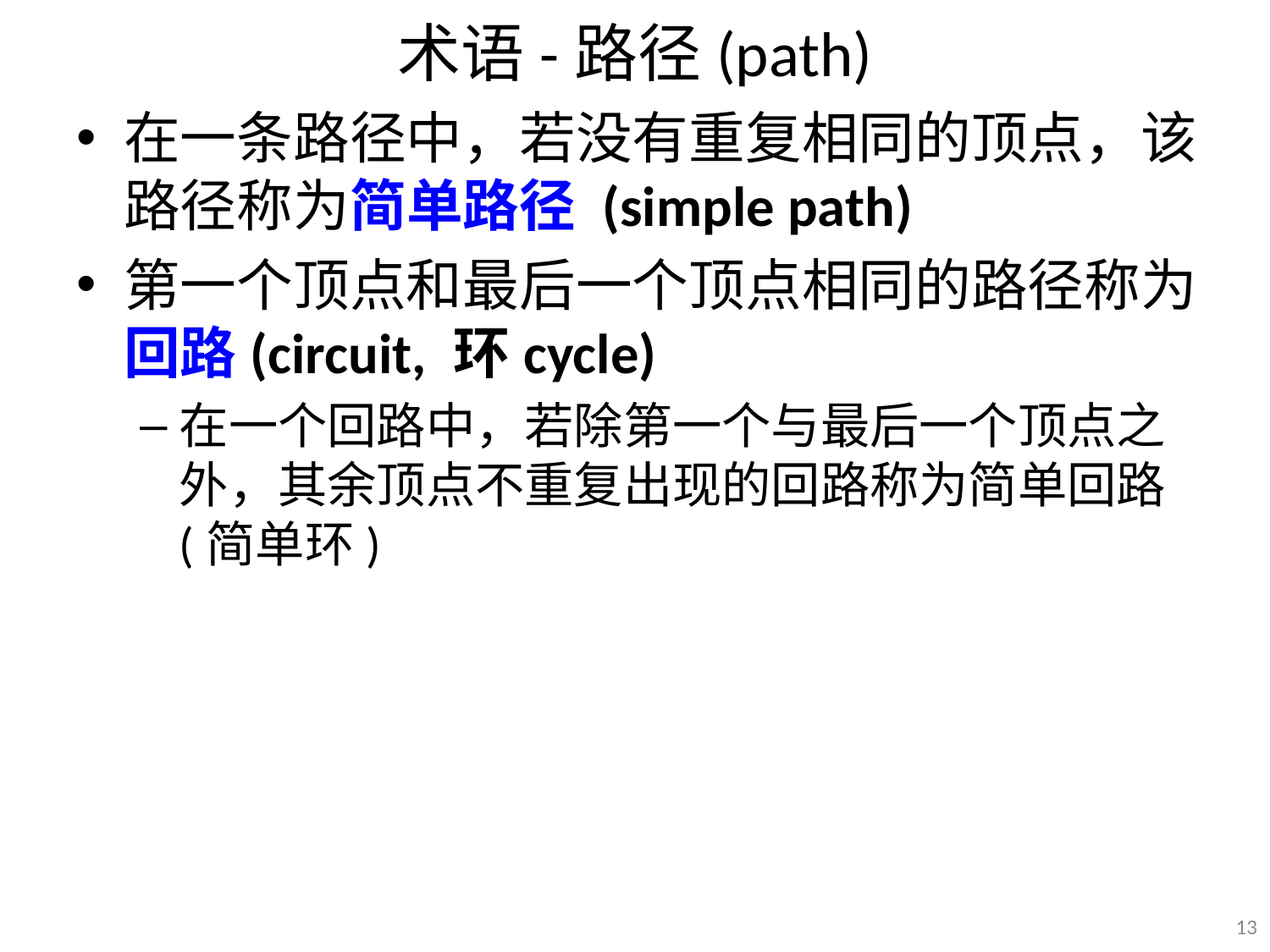

# 术语-路径(path)
在一条路径中，若没有重复相同的顶点，该路径称为简单路径 (simple path)
第一个顶点和最后一个顶点相同的路径称为回路(circuit, 环cycle)
在一个回路中，若除第一个与最后一个顶点之外，其余顶点不重复出现的回路称为简单回路(简单环)
13